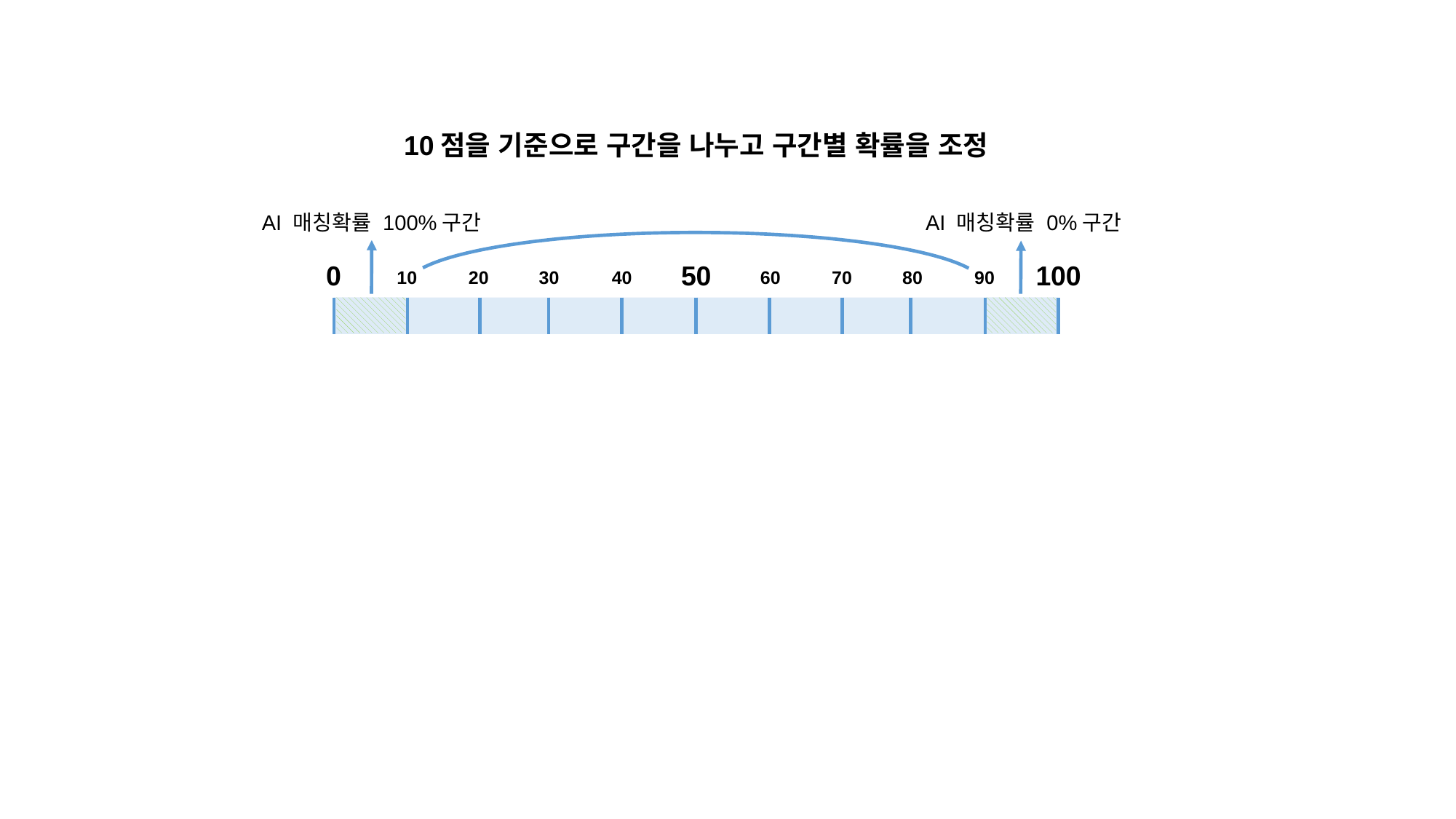

10점을 기준으로 구간을 나누고 구간별 확률을 조정
AI 매칭확률 0%구간
AI 매칭확률 100%구간

0
50
100
10
20
30
40
60
70
80
90